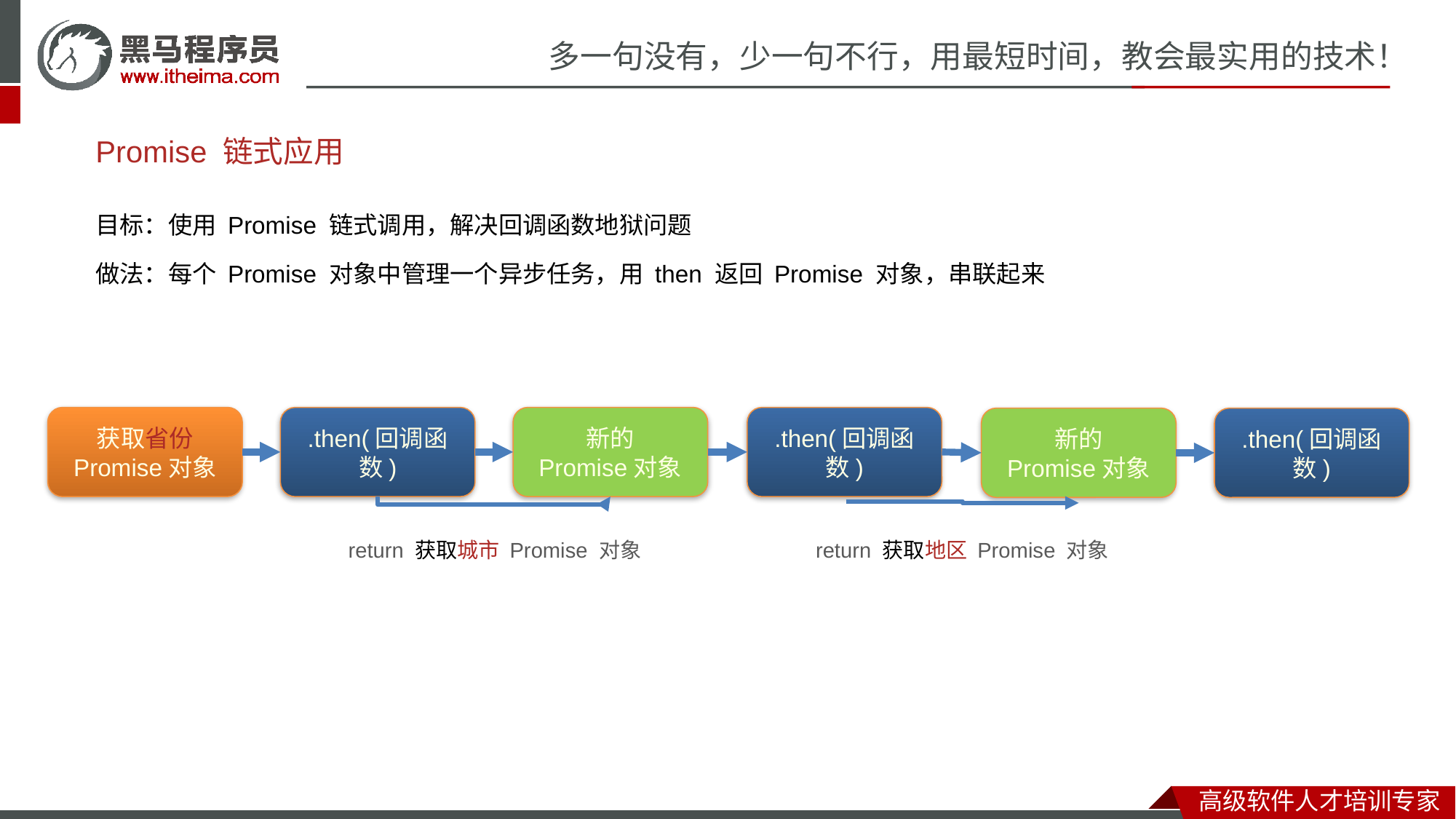

# Promise 链式应用
目标：使用 Promise 链式调用，解决回调函数地狱问题
做法：每个 Promise 对象中管理一个异步任务，用 then 返回 Promise 对象，串联起来

获取省份
Promise对象
.then(回调函数)
新的
Promise对象
.then(回调函数)
新的
Promise对象
.then(回调函数)
return 获取地区 Promise 对象
return 获取城市 Promise 对象